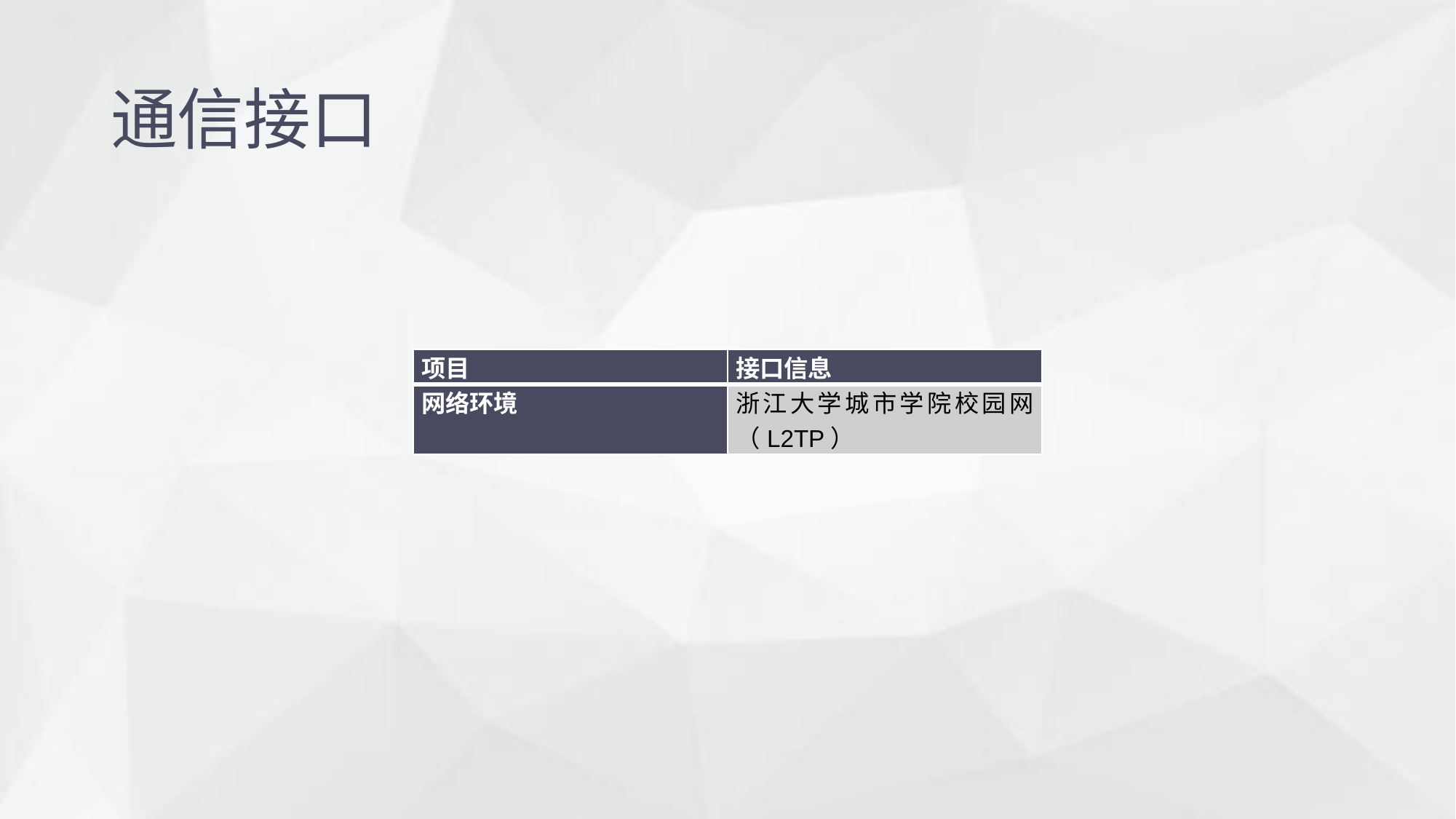

通信接口
| 项目 | 接口信息 |
| --- | --- |
| 网络环境 | 浙江大学城市学院校园网（L2TP） |